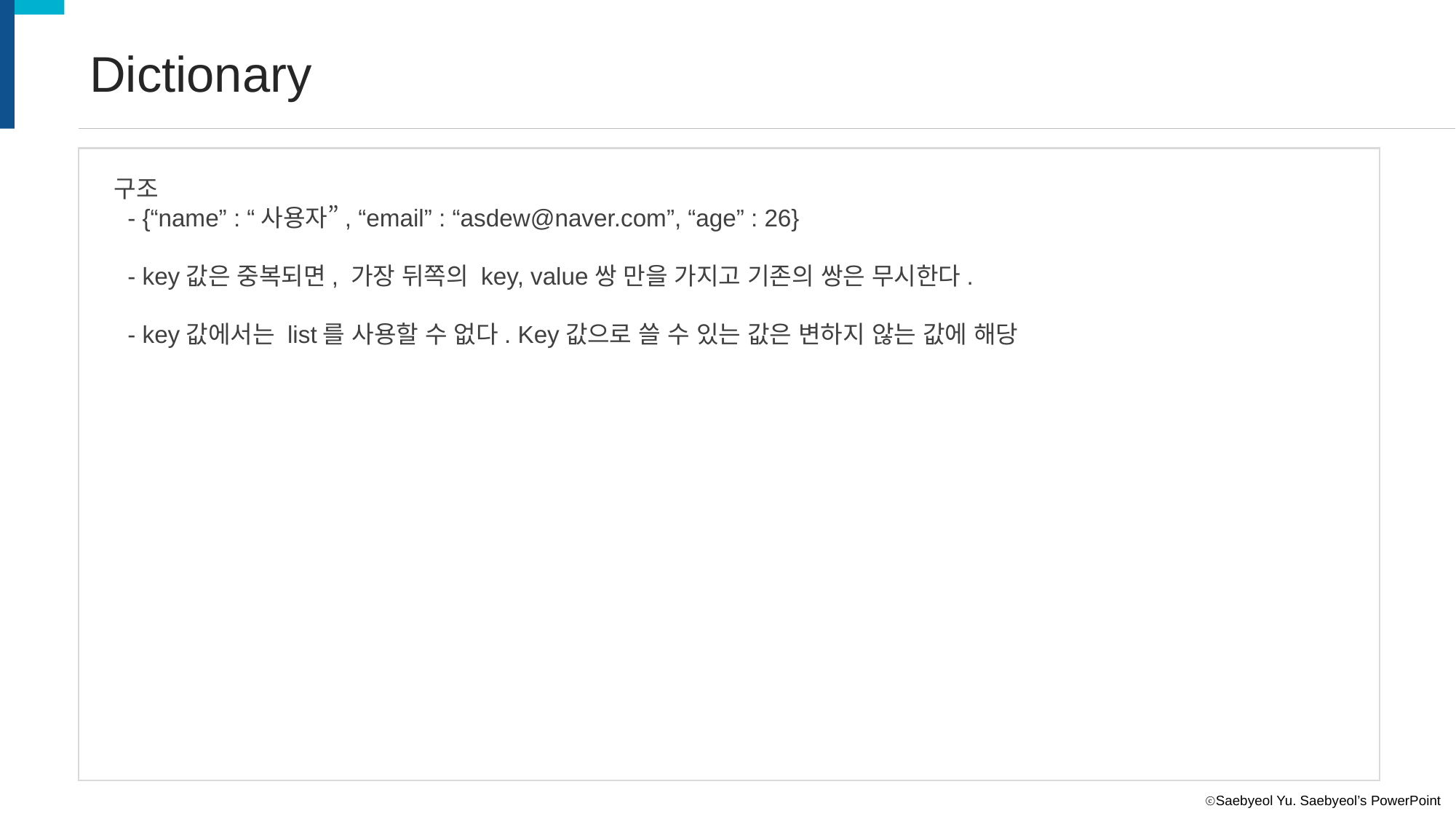

Dictionary

구조
  - {“name” : “사용자”, “email” : “asdew@naver.com”, “age” : 26}

  - key값은 중복되면, 가장 뒤쪽의 key, value쌍 만을 가지고 기존의 쌍은 무시한다.

  - key값에서는 list를 사용할 수 없다. Key값으로 쓸 수 있는 값은 변하지 않는 값에 해당